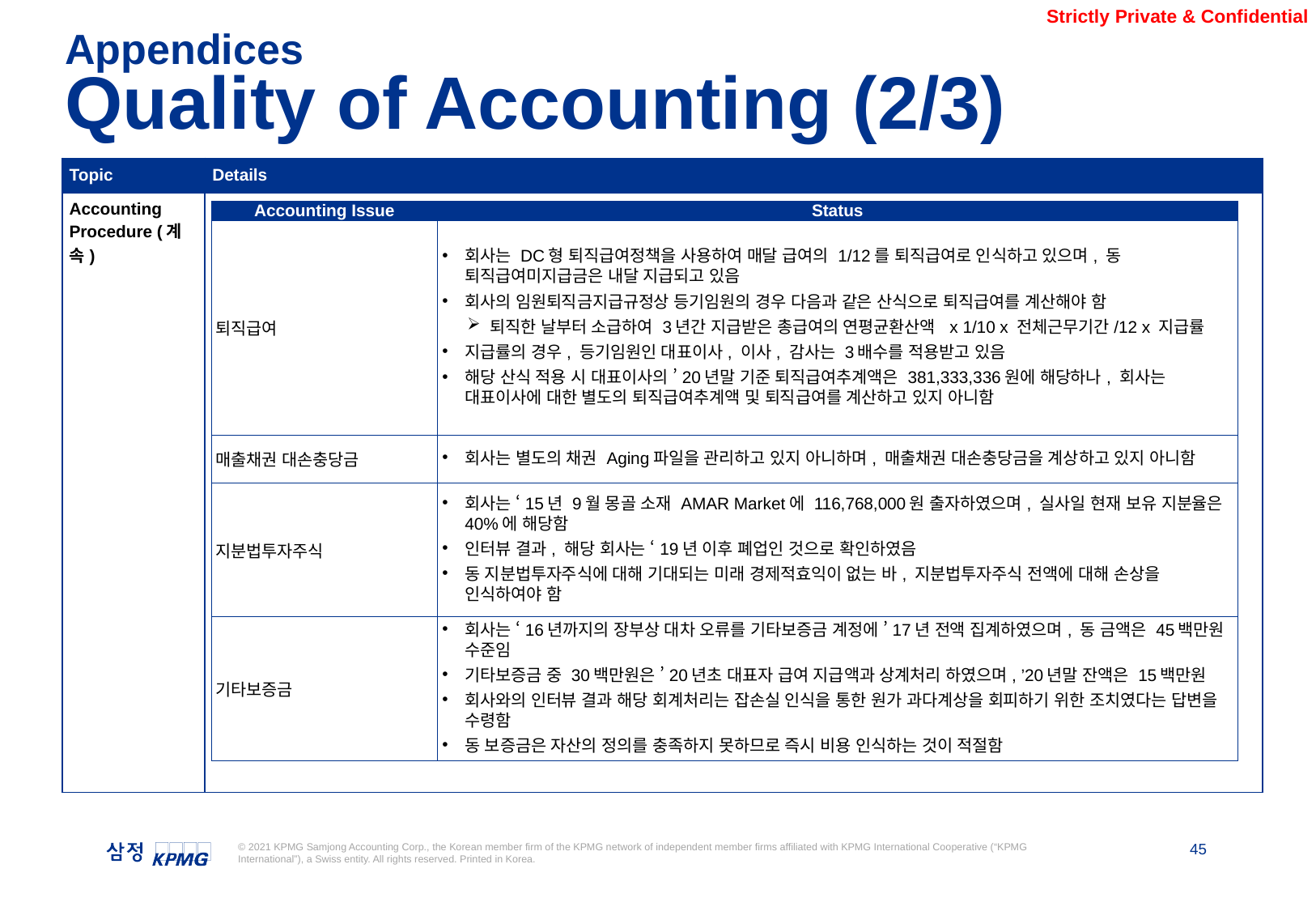

Appendices
Quality of Accounting (2/3)
| Topic | Details |
| --- | --- |
| Accounting Procedure (계속) |  |
| Accounting Issue | Status |
| --- | --- |
| 퇴직급여 | 회사는 DC형 퇴직급여정책을 사용하여 매달 급여의 1/12를 퇴직급여로 인식하고 있으며, 동 퇴직급여미지급금은 내달 지급되고 있음 회사의 임원퇴직금지급규정상 등기임원의 경우 다음과 같은 산식으로 퇴직급여를 계산해야 함 퇴직한 날부터 소급하여 3년간 지급받은 총급여의 연평균환산액 x 1/10 x 전체근무기간/12 x 지급률 지급률의 경우, 등기임원인 대표이사, 이사, 감사는 3배수를 적용받고 있음 해당 산식 적용 시 대표이사의 ’20년말 기준 퇴직급여추계액은 381,333,336원에 해당하나, 회사는 대표이사에 대한 별도의 퇴직급여추계액 및 퇴직급여를 계산하고 있지 아니함 |
| 매출채권 대손충당금 | 회사는 별도의 채권 Aging파일을 관리하고 있지 아니하며, 매출채권 대손충당금을 계상하고 있지 아니함 |
| 지분법투자주식 | 회사는 ‘15년 9월 몽골 소재 AMAR Market에 116,768,000원 출자하였으며, 실사일 현재 보유 지분율은 40%에 해당함 인터뷰 결과, 해당 회사는 ‘19년 이후 폐업인 것으로 확인하였음 동 지분법투자주식에 대해 기대되는 미래 경제적효익이 없는 바, 지분법투자주식 전액에 대해 손상을 인식하여야 함 |
| 기타보증금 | 회사는 ‘16년까지의 장부상 대차 오류를 기타보증금 계정에 ’17년 전액 집계하였으며, 동 금액은 45백만원 수준임 기타보증금 중 30백만원은 ’20년초 대표자 급여 지급액과 상계처리 하였으며, ’20년말 잔액은 15백만원 회사와의 인터뷰 결과 해당 회계처리는 잡손실 인식을 통한 원가 과다계상을 회피하기 위한 조치였다는 답변을 수령함 동 보증금은 자산의 정의를 충족하지 못하므로 즉시 비용 인식하는 것이 적절함 |